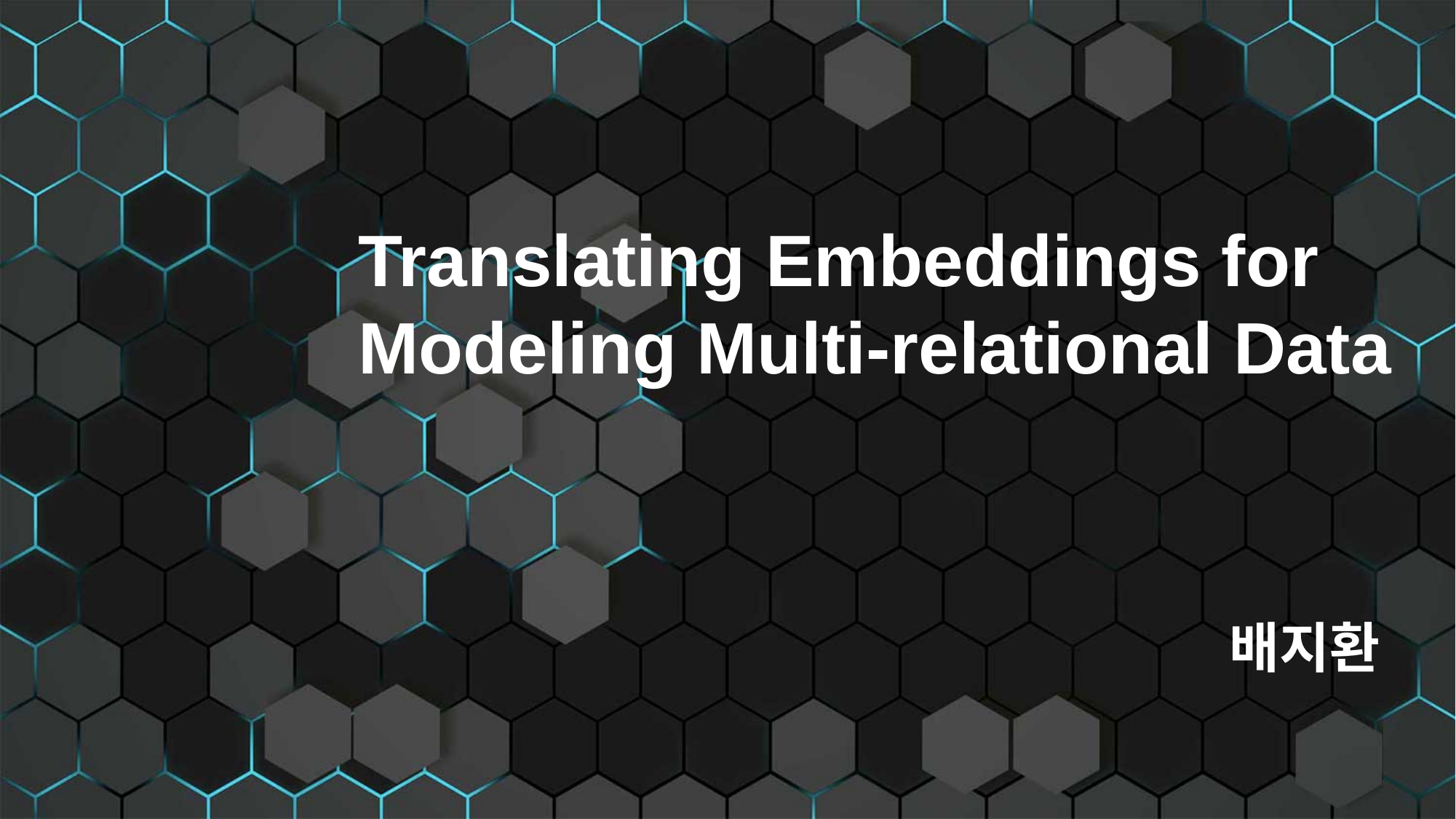

Translating Embeddings for
Modeling Multi-relational Data
배지환